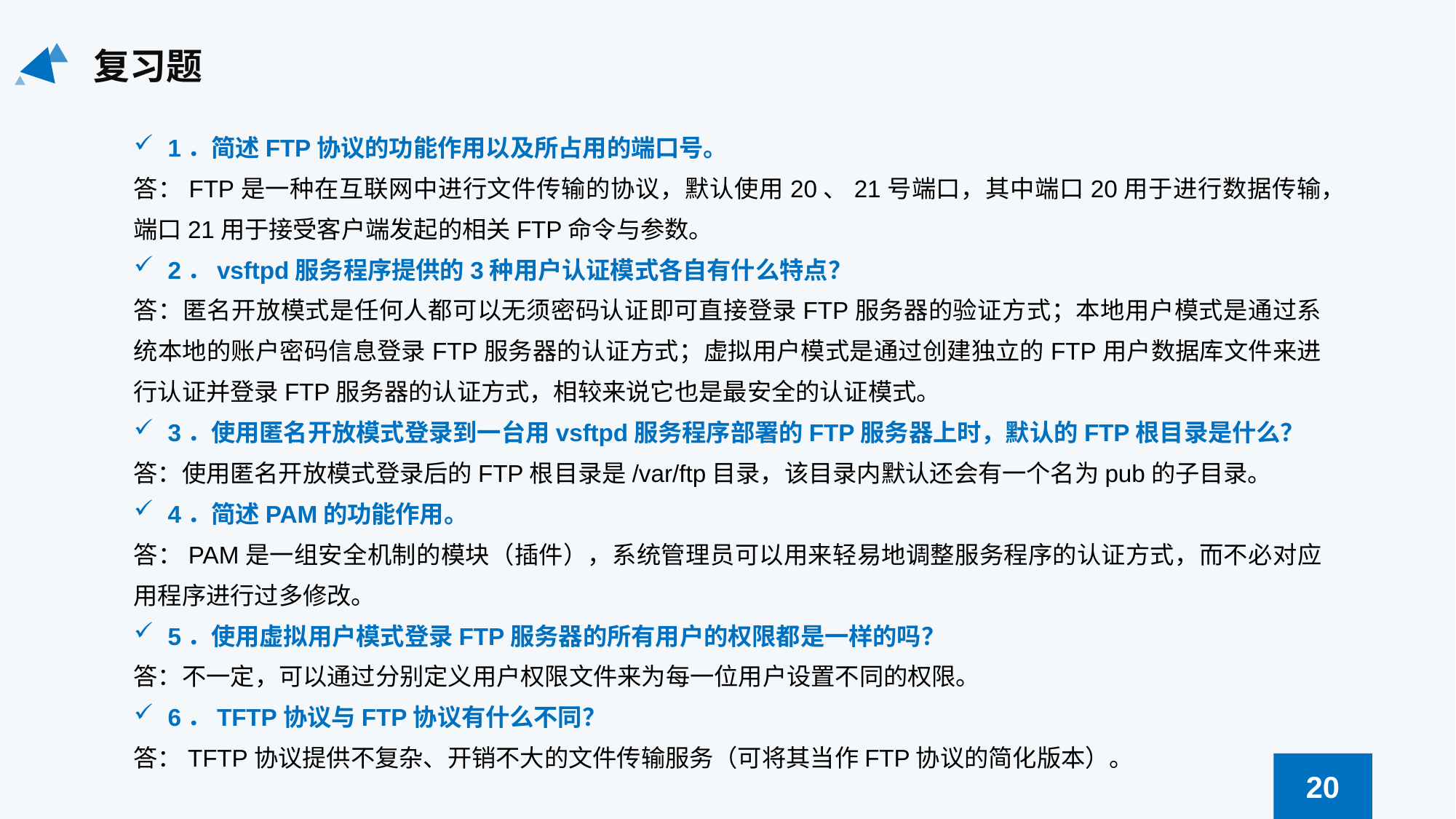

复习题

1．简述FTP协议的功能作用以及所占用的端口号。
答：FTP是一种在互联网中进行文件传输的协议，默认使用20、21号端口，其中端口20用于进行数据传输，端口21用于接受客户端发起的相关FTP命令与参数。
2．vsftpd服务程序提供的3种用户认证模式各自有什么特点？
答：匿名开放模式是任何人都可以无须密码认证即可直接登录FTP服务器的验证方式；本地用户模式是通过系统本地的账户密码信息登录FTP服务器的认证方式；虚拟用户模式是通过创建独立的FTP用户数据库文件来进行认证并登录FTP服务器的认证方式，相较来说它也是最安全的认证模式。
3．使用匿名开放模式登录到一台用vsftpd服务程序部署的FTP服务器上时，默认的FTP根目录是什么？
答：使用匿名开放模式登录后的FTP根目录是/var/ftp目录，该目录内默认还会有一个名为pub的子目录。
4．简述PAM的功能作用。
答：PAM是一组安全机制的模块（插件），系统管理员可以用来轻易地调整服务程序的认证方式，而不必对应用程序进行过多修改。
5．使用虚拟用户模式登录FTP服务器的所有用户的权限都是一样的吗？
答：不一定，可以通过分别定义用户权限文件来为每一位用户设置不同的权限。
6．TFTP协议与FTP协议有什么不同？
答：TFTP协议提供不复杂、开销不大的文件传输服务（可将其当作FTP协议的简化版本）。

20